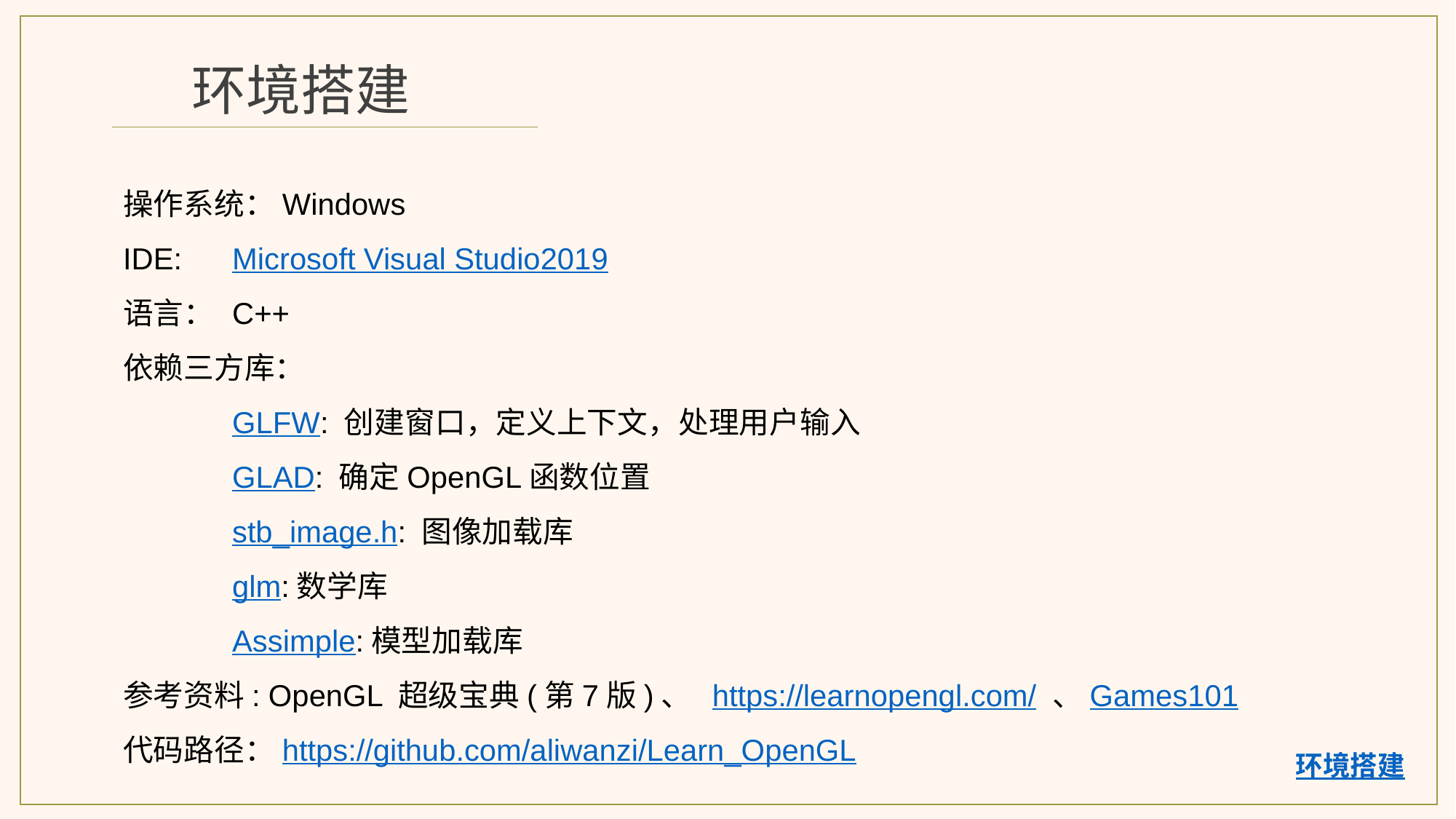

环境搭建
操作系统：Windows
IDE:	Microsoft Visual Studio2019
语言：	C++
依赖三方库：
GLFW: 创建窗口，定义上下文，处理用户输入
	GLAD: 确定OpenGL函数位置
	stb_image.h: 图像加载库
	glm:数学库
	Assimple:模型加载库
参考资料: OpenGL 超级宝典(第7版)、  https://learnopengl.com/ 、Games101
代码路径：https://github.com/aliwanzi/Learn_OpenGL
环境搭建